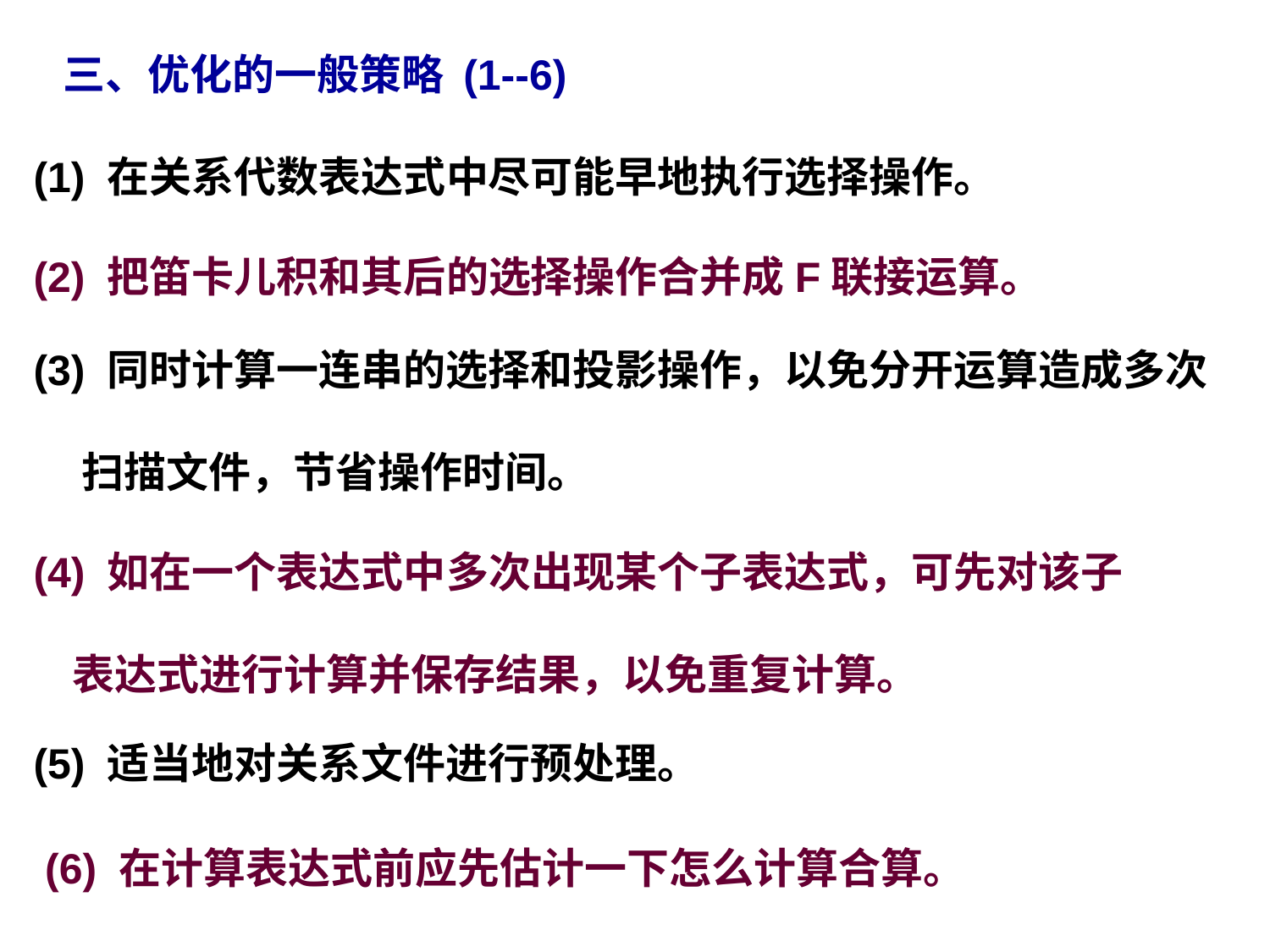

三、优化的一般策略 (1--6)
(1) 在关系代数表达式中尽可能早地执行选择操作。
(2) 把笛卡儿积和其后的选择操作合并成F联接运算。
(3) 同时计算一连串的选择和投影操作，以免分开运算造成多次
    扫描文件，节省操作时间。
(4) 如在一个表达式中多次出现某个子表达式，可先对该子
   表达式进行计算并保存结果，以免重复计算。
(5) 适当地对关系文件进行预处理。
(6) 在计算表达式前应先估计一下怎么计算合算。